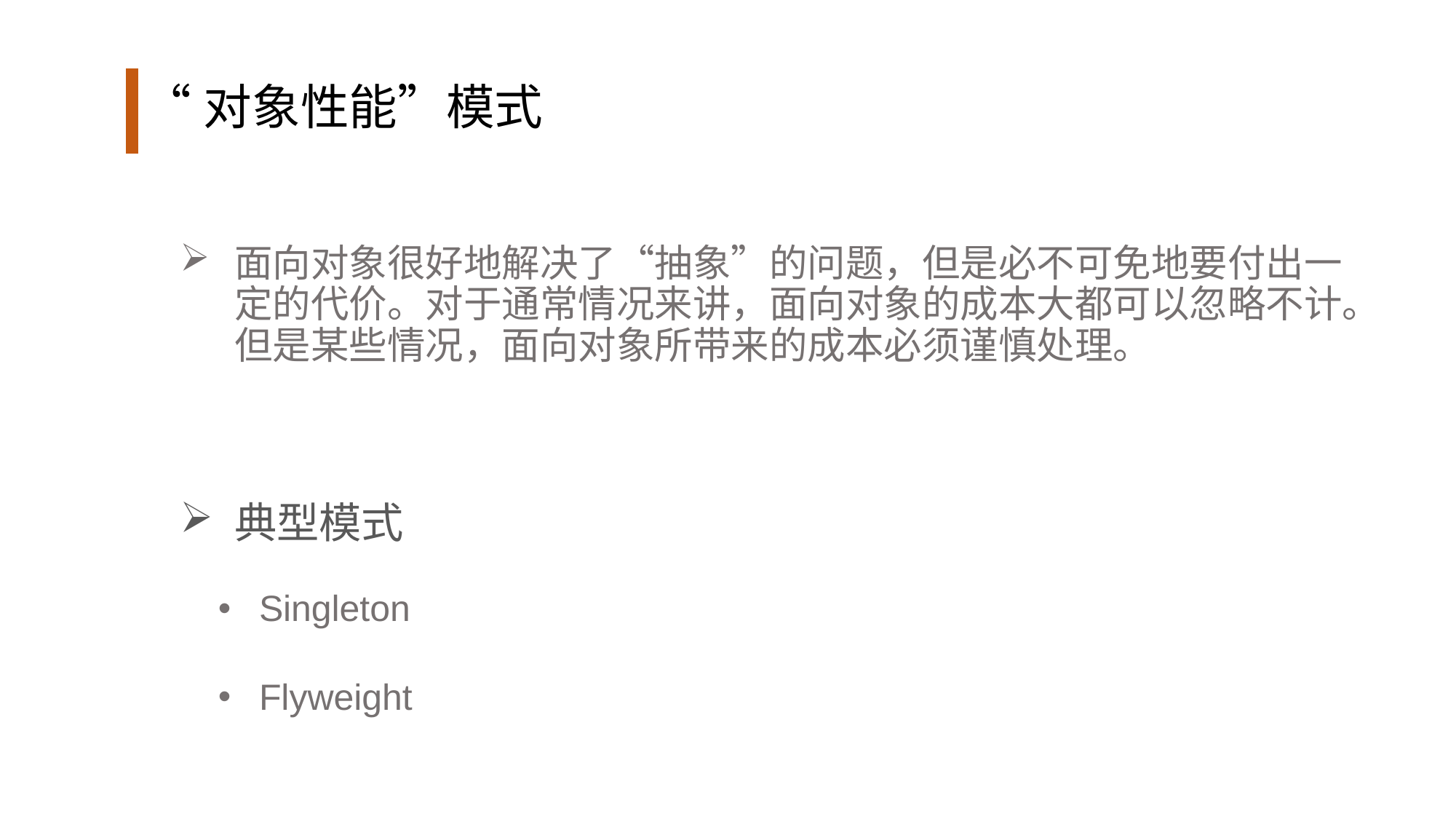

“对象性能”模式
# 面向对象很好地解决了“抽象”的问题，但是必不可免地要付出一定的代价。对于通常情况来讲，面向对象的成本大都可以忽略不计。但是某些情况，面向对象所带来的成本必须谨慎处理。
典型模式
Singleton
Flyweight